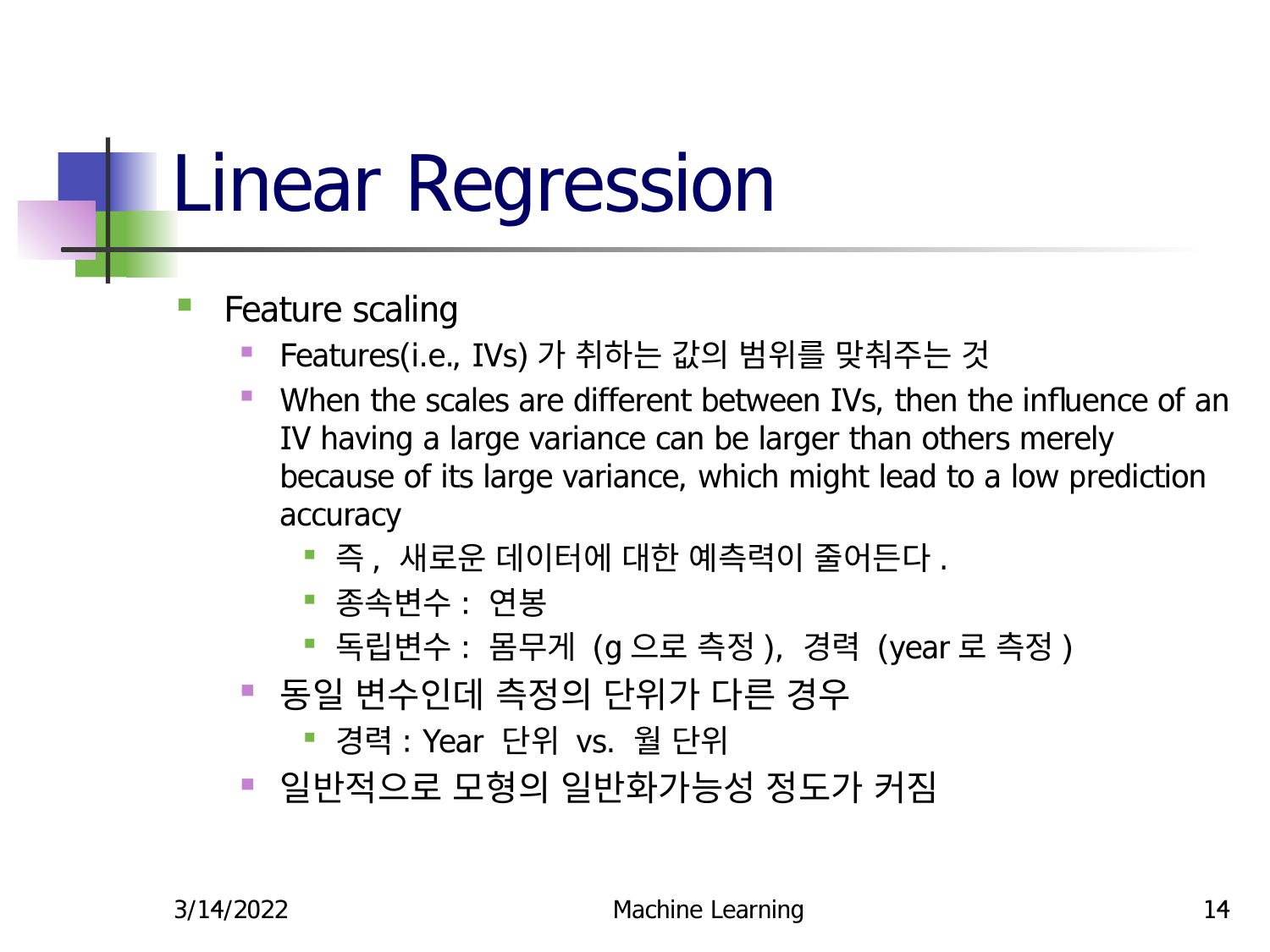

# Linear Regression
Feature scaling
Features(i.e., IVs)가 취하는 값의 범위를 맞춰주는 것
When the scales are different between IVs, then the influence of an IV having a large variance can be larger than others merely because of its large variance, which might lead to a low prediction accuracy
즉, 새로운 데이터에 대한 예측력이 줄어든다.
종속변수: 연봉
독립변수: 몸무게 (g으로 측정), 경력 (year로 측정)
동일 변수인데 측정의 단위가 다른 경우
경력: Year 단위 vs. 월 단위
일반적으로 모형의 일반화가능성 정도가 커짐
3/14/2022
Machine Learning
14